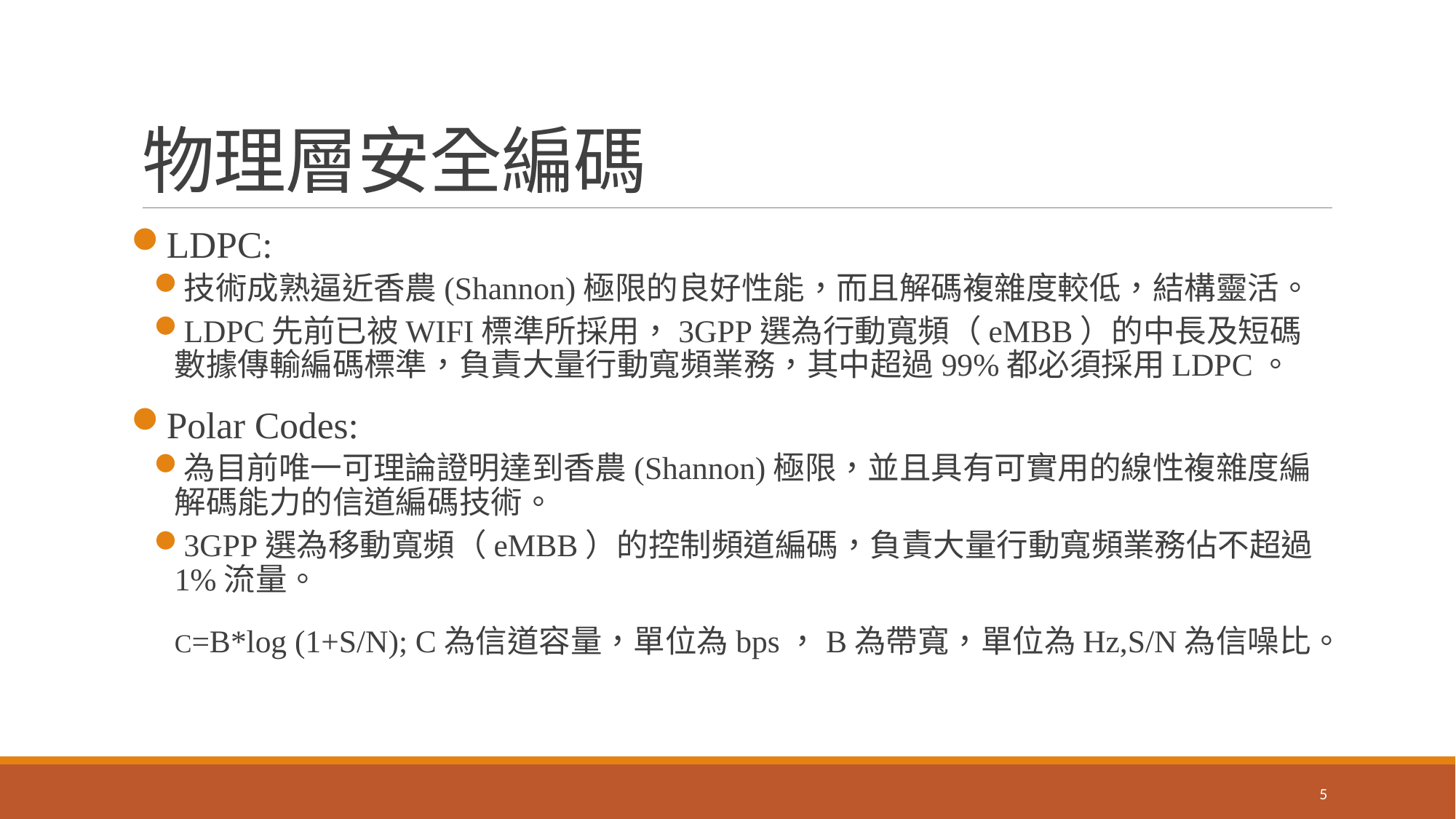

# 物理層安全編碼
LDPC:
技術成熟逼近香農(Shannon)極限的良好性能，而且解碼複雜度較低，結構靈活。
LDPC先前已被WIFI標準所採用，3GPP選為行動寬頻（eMBB）的中長及短碼數據傳輸編碼標準，負責大量行動寬頻業務，其中超過99%都必須採用LDPC。
Polar Codes:
為目前唯一可理論證明達到香農(Shannon)極限，並且具有可實用的線性複雜度編解碼能力的信道編碼技術。
3GPP選為移動寬頻（eMBB）的控制頻道編碼，負責大量行動寬頻業務佔不超過1%流量。
C=B*log (1+S/N); C為信道容量，單位為bps，B為帶寬，單位為Hz,S/N為信噪比。

5